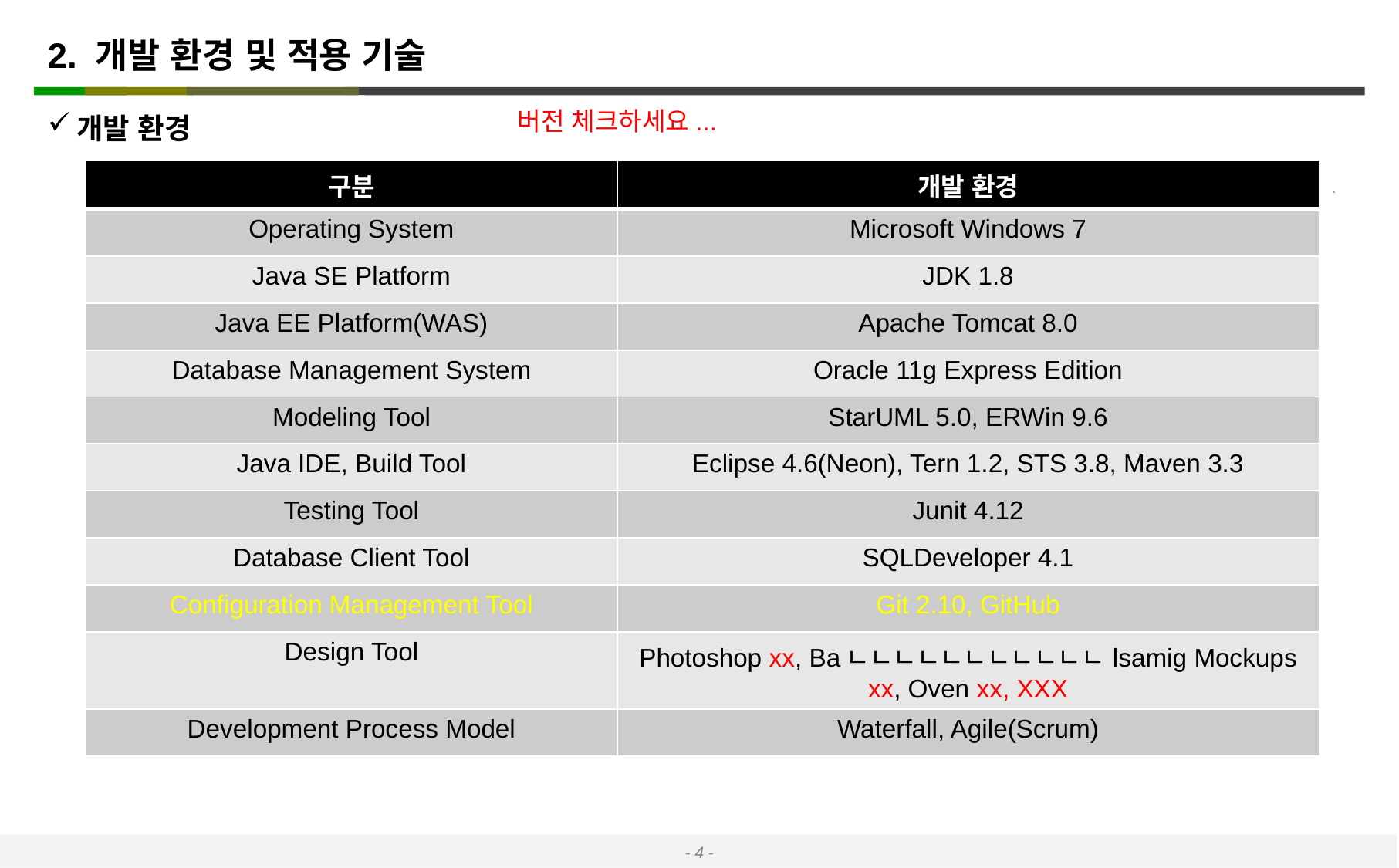

# 2. 개발 환경 및 적용 기술
버전 체크하세요...
개발 환경
| 구분 | 개발 환경 |
| --- | --- |
| Operating System | Microsoft Windows 7 |
| Java SE Platform | JDK 1.8 |
| Java EE Platform(WAS) | Apache Tomcat 8.0 |
| Database Management System | Oracle 11g Express Edition |
| Modeling Tool | StarUML 5.0, ERWin 9.6 |
| Java IDE, Build Tool | Eclipse 4.6(Neon), Tern 1.2, STS 3.8, Maven 3.3 |
| Testing Tool | Junit 4.12 |
| Database Client Tool | SQLDeveloper 4.1 |
| Configuration Management Tool | Git 2.10, GitHub |
| Design Tool | Photoshop xx, Baㄴㄴㄴㄴㄴㄴㄴㄴㄴㄴㄴlsamig Mockups xx, Oven xx, XXX |
| Development Process Model | Waterfall, Agile(Scrum) |